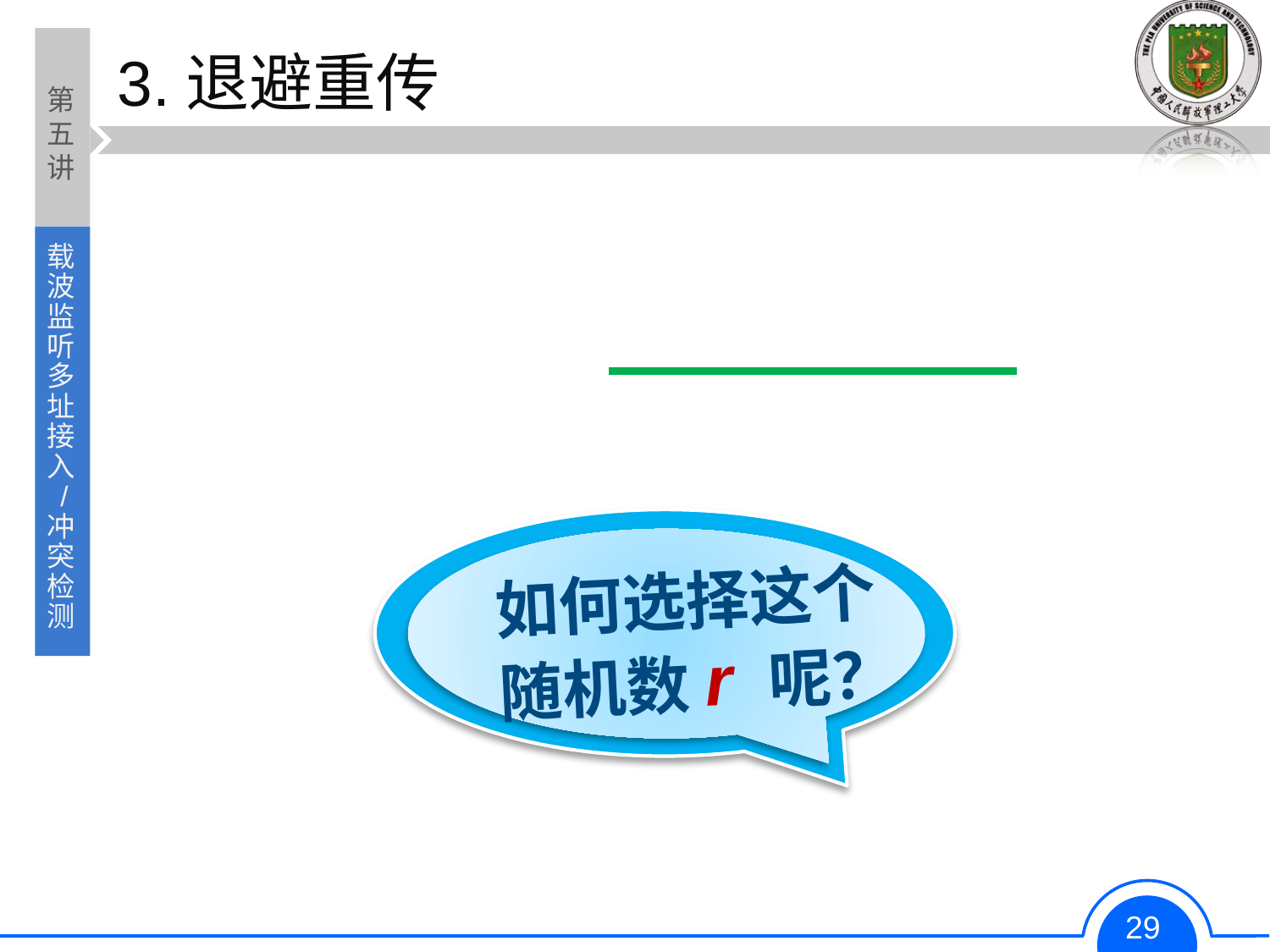

# 3.退避重传
检测到冲突停止发送数据后，要推迟（称为退避）r 倍的2τ 时间后再监听信道进行重传（r 为随机的整数）。

如何选择这个随机数r 呢？